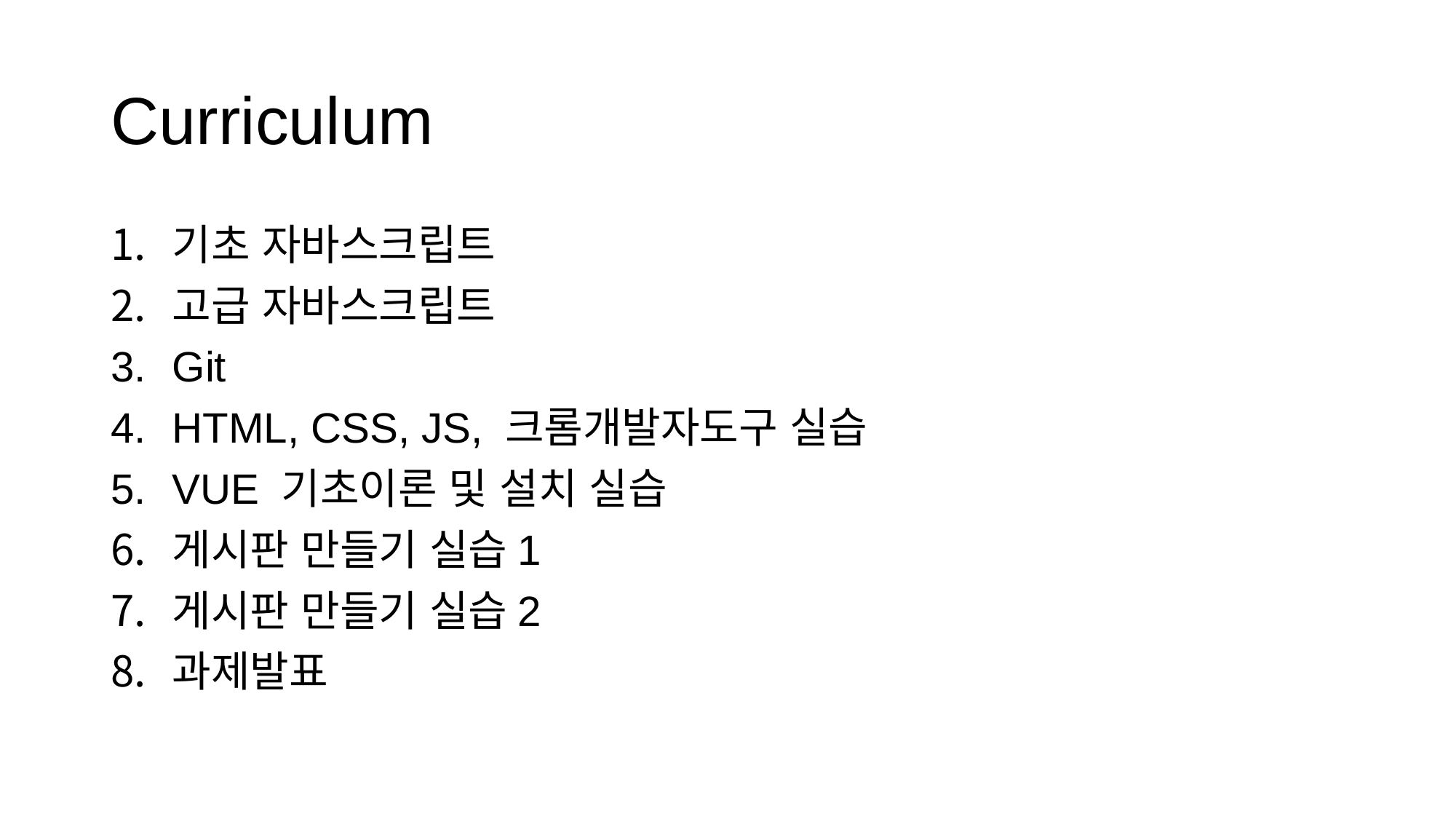

# Curriculum
기초 자바스크립트
고급 자바스크립트
Git
HTML, CSS, JS, 크롬개발자도구 실습
VUE 기초이론 및 설치 실습
게시판 만들기 실습1
게시판 만들기 실습2
과제발표